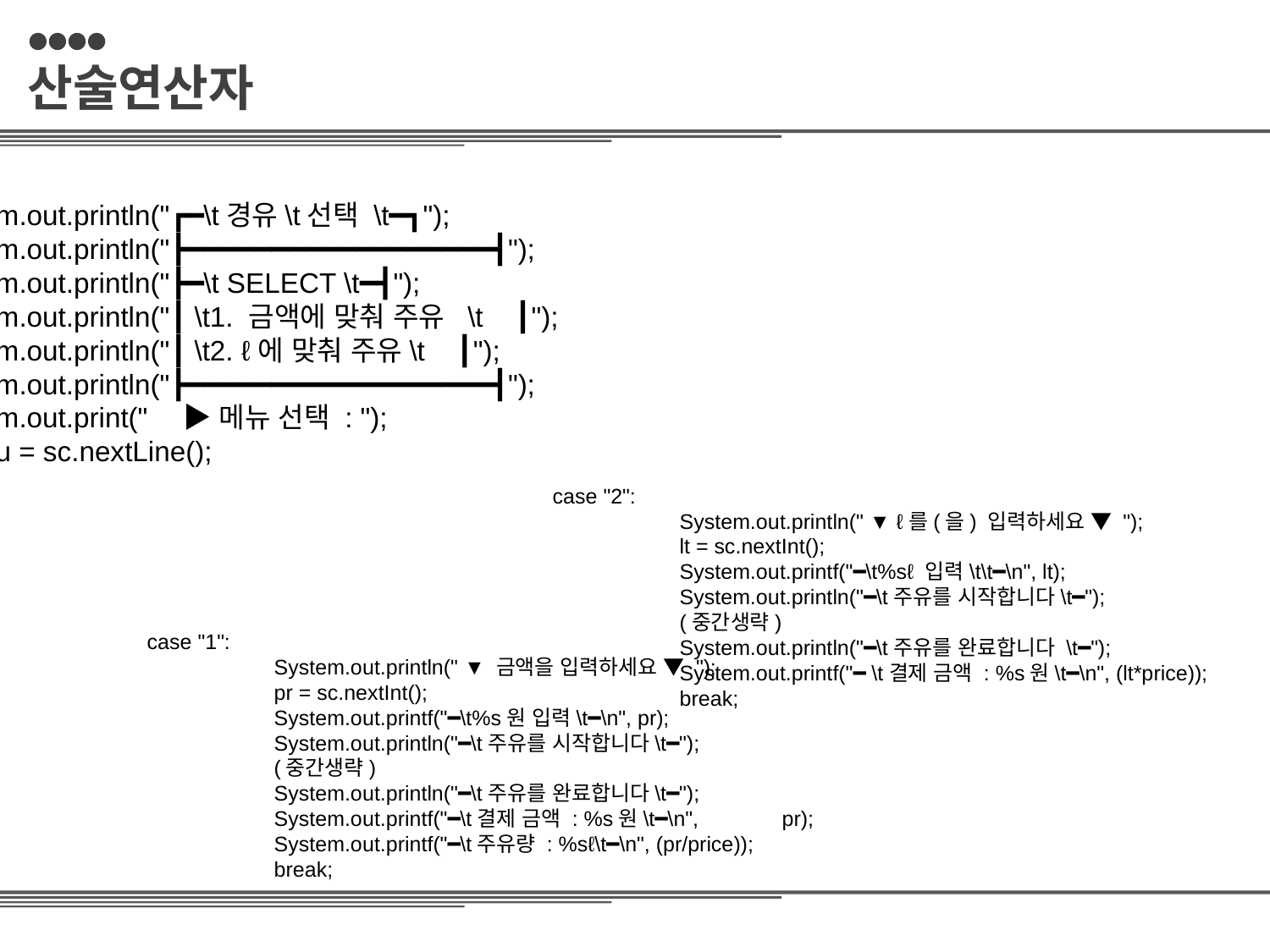

산술연산자

od : do {
			System.out.println("┏━\t경유\t선택 \t━┓");
			System.out.println("┣━━━━━━━━━━━━━━━━━━┫");
			System.out.println("┣━\t SELECT \t━┫");
			System.out.println("┃ \t1. 금액에 맞춰 주유  \t    ┃");
			System.out.println("┃ \t2. ℓ에 맞춰 주유\t    ┃");
			System.out.println("┣━━━━━━━━━━━━━━━━━━┫");
			System.out.print("　▶ 메뉴 선택 : ");
			dMenu = sc.nextLine();
case "2":
	System.out.println(" ▼ ℓ를(을) 입력하세요 ▼ ");
	lt = sc.nextInt();
	System.out.printf("━\t%sℓ 입력\t\t━\n", lt);
	System.out.println("━\t주유를 시작합니다\t━");
	(중간생략)
	System.out.println("━\t주유를 완료합니다 \t━");
	System.out.printf("━ \t결제 금액 : %s원\t━\n", (lt*price));
	break;
case "1":
	System.out.println(" ▼ 금액을 입력하세요 ▼ ");
	pr = sc.nextInt();
	System.out.printf("━\t%s원 입력\t━\n", pr);
	System.out.println("━\t주유를 시작합니다\t━");
	(중간생략)
	System.out.println("━\t주유를 완료합니다\t━");
	System.out.printf("━\t결제 금액 : %s원\t━\n",	pr);
	System.out.printf("━\t주유량 : %sℓ\t━\n", (pr/price));
	break;